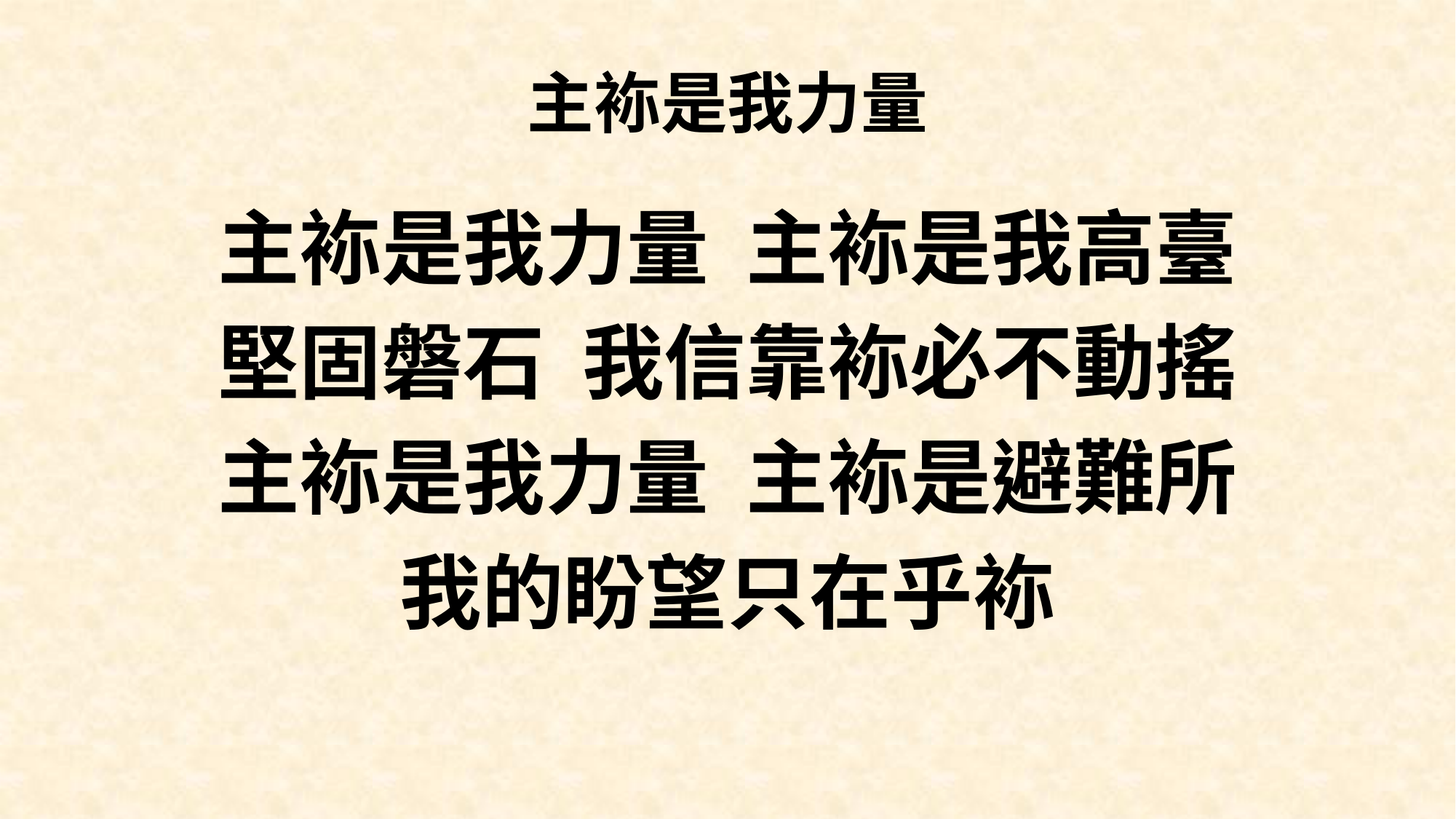

# 主袮是我力量
主袮是我力量  主袮是我高臺
堅固磐石  我信靠袮必不動搖
主袮是我力量  主袮是避難所
我的盼望只在乎袮